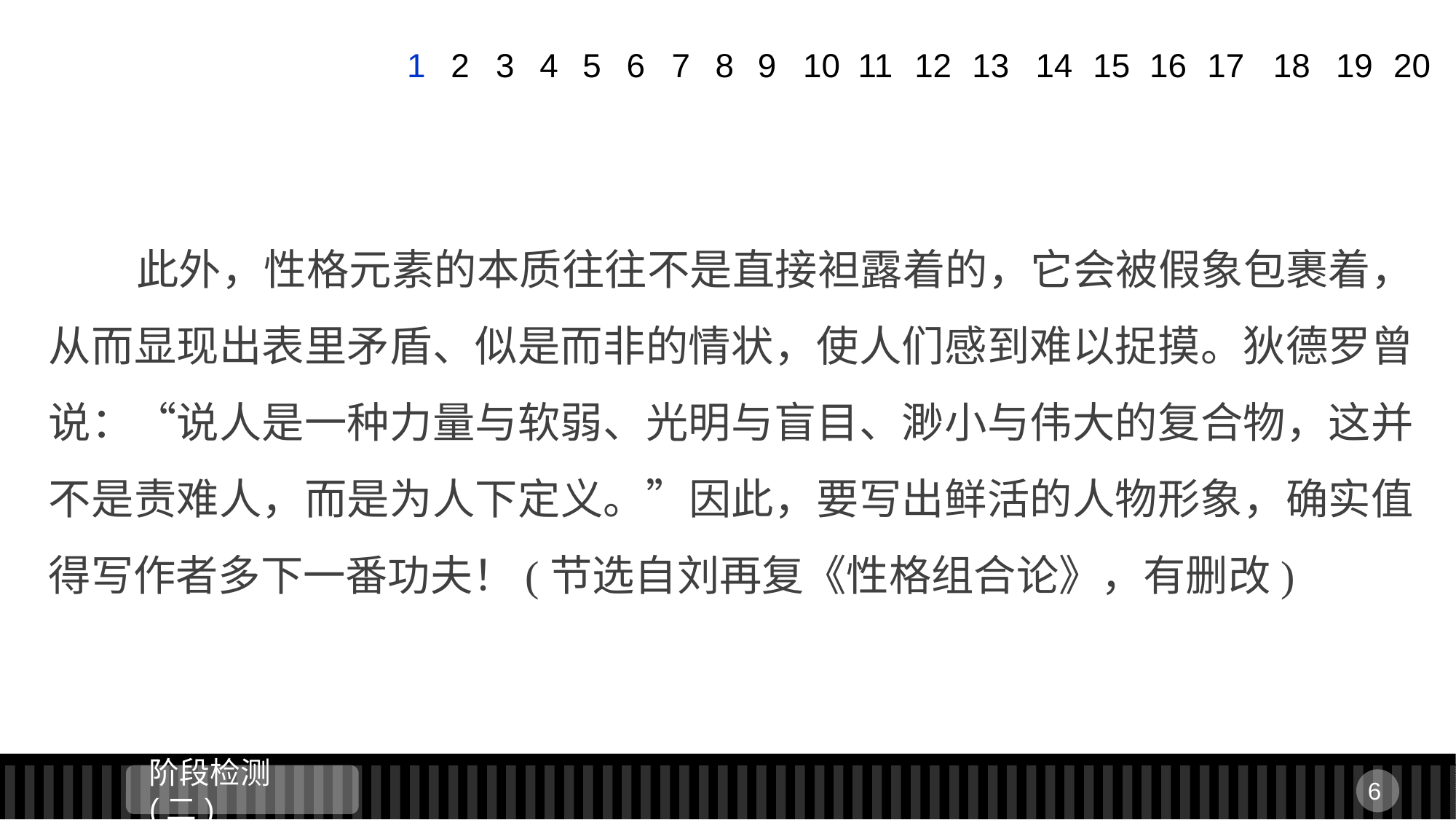

1
2
3
4
5
6
7
8
9
11
12
13
14
15
16
17
18
19
20
10
        此外，性格元素的本质往往不是直接袒露着的，它会被假象包裹着，从而显现出表里矛盾、似是而非的情状，使人们感到难以捉摸。狄德罗曾说：“说人是一种力量与软弱、光明与盲目、渺小与伟大的复合物，这并不是责难人，而是为人下定义。”因此，要写出鲜活的人物形象，确实值得写作者多下一番功夫！(节选自刘再复《性格组合论》，有删改)